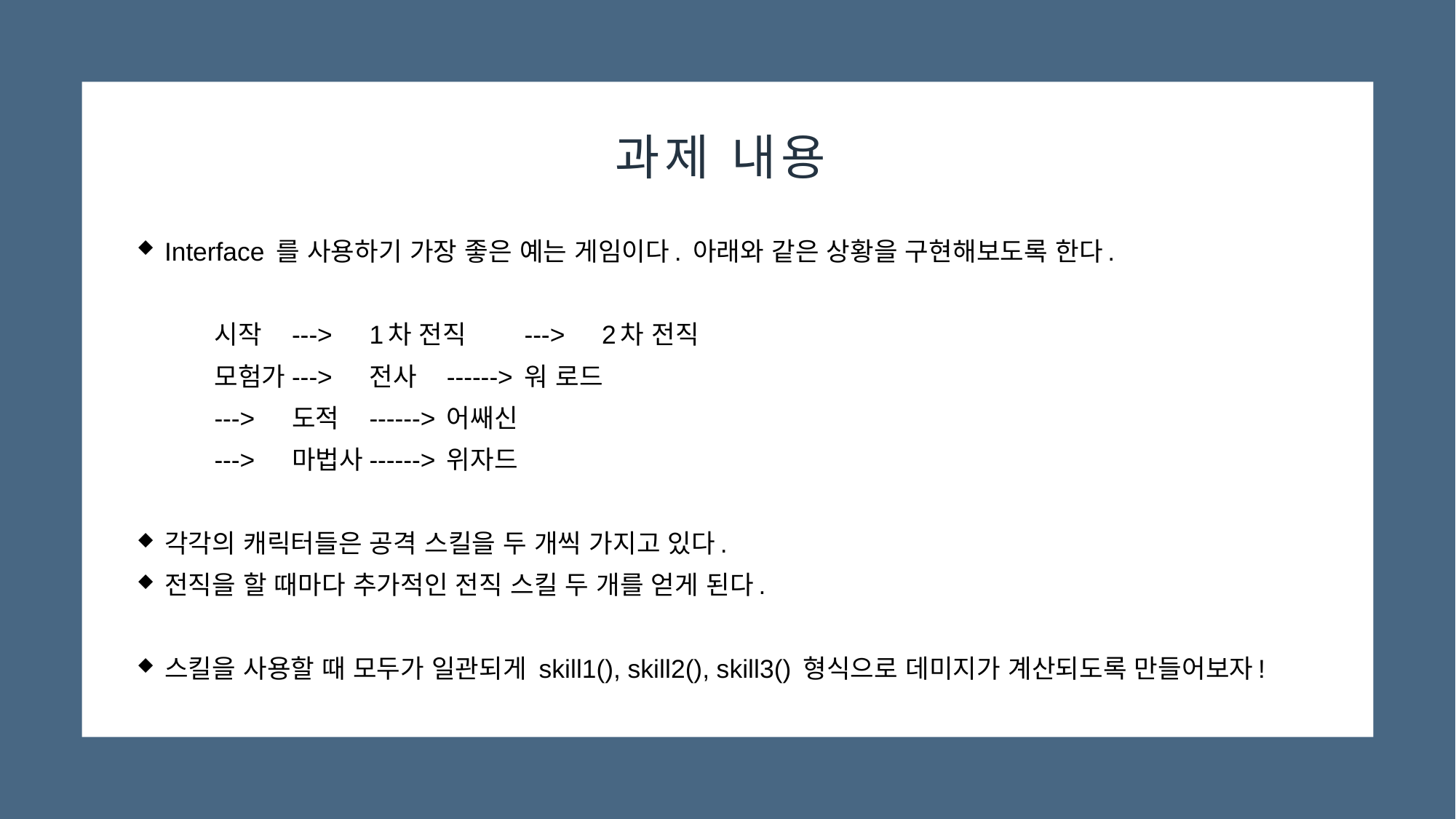

# 과제 내용
Interface 를 사용하기 가장 좋은 예는 게임이다. 아래와 같은 상황을 구현해보도록 한다.

	시작	--->	1차 전직	--->	2차 전직
	모험가	--->	전사	------>	워 로드
		--->	도적	------>	어쌔신
		--->	마법사	------>	위자드

각각의 캐릭터들은 공격 스킬을 두 개씩 가지고 있다.
전직을 할 때마다 추가적인 전직 스킬 두 개를 얻게 된다.

스킬을 사용할 때 모두가 일관되게 skill1(), skill2(), skill3() 형식으로 데미지가 계산되도록 만들어보자!